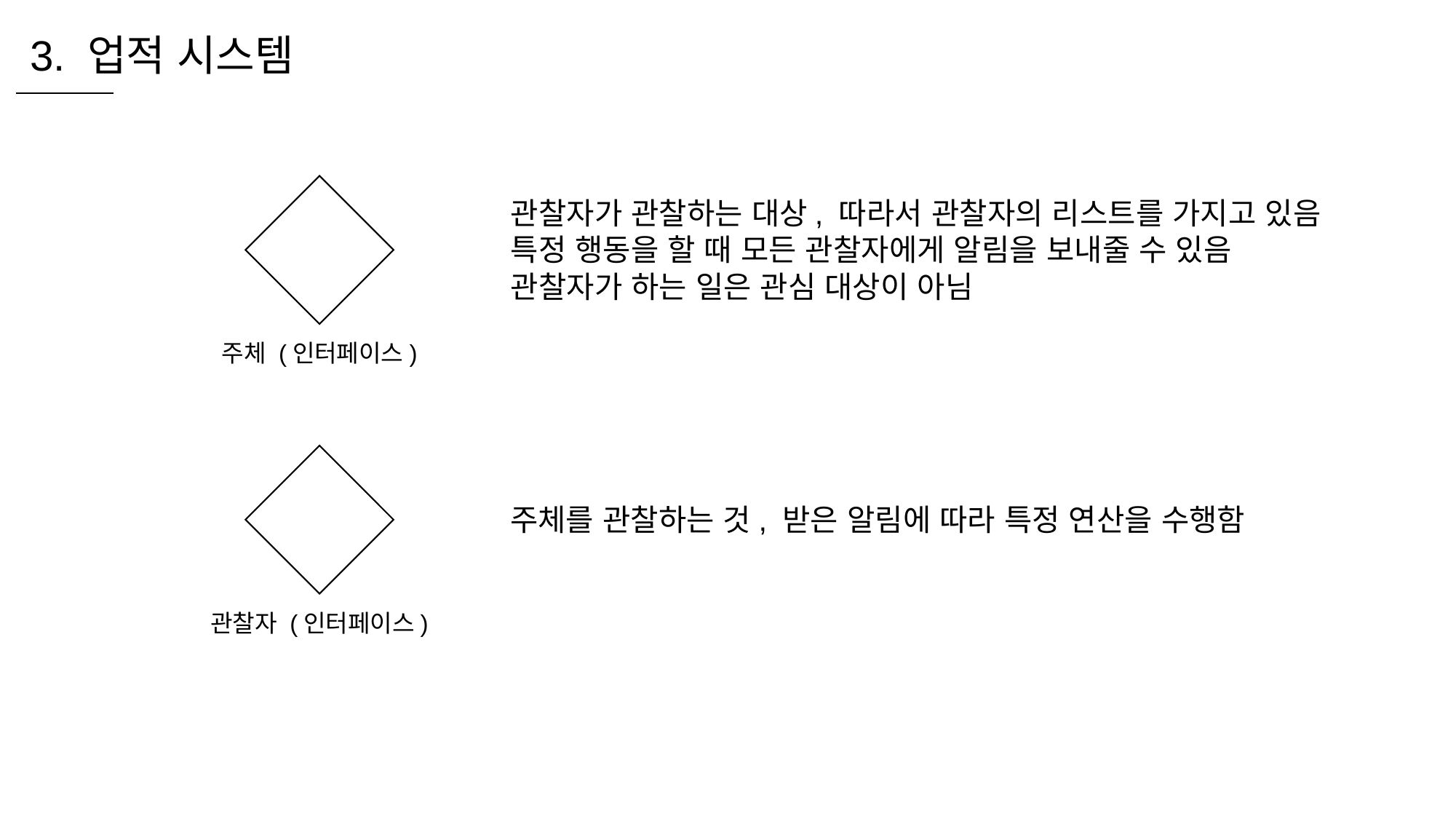

3. 업적 시스템
관찰자가 관찰하는 대상, 따라서 관찰자의 리스트를 가지고 있음
특정 행동을 할 때 모든 관찰자에게 알림을 보내줄 수 있음
관찰자가 하는 일은 관심 대상이 아님

주체 (인터페이스)

주체를 관찰하는 것, 받은 알림에 따라 특정 연산을 수행함
관찰자 (인터페이스)